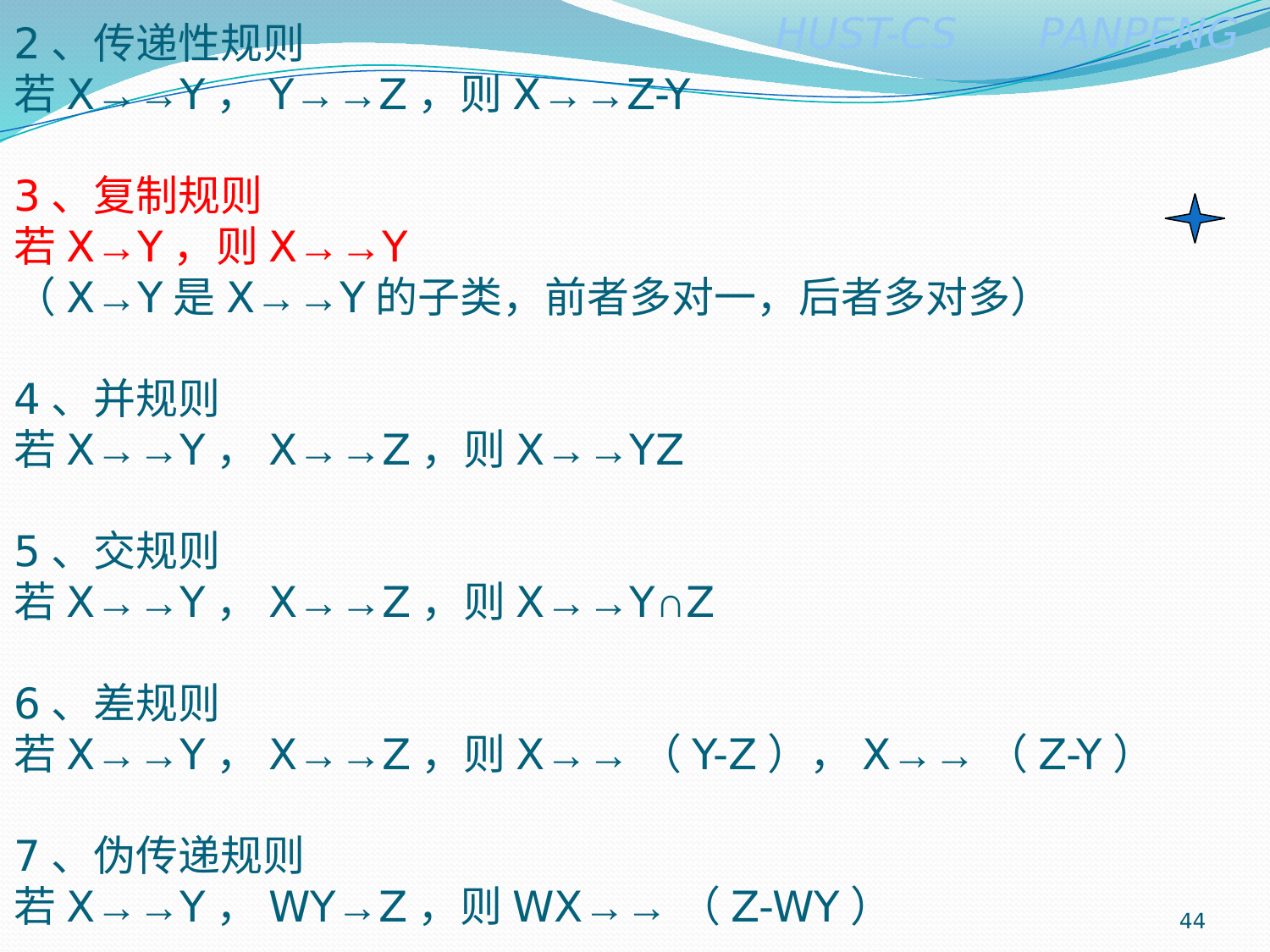

2、传递性规则
若X→→Y，Y→→Z，则X→→Z-Y

3、复制规则
若X→Y，则X→→Y
（X→Y是X→→Y的子类，前者多对一，后者多对多）

4、并规则
若X→→Y，X→→Z，则X→→YZ

5、交规则
若X→→Y，X→→Z，则X→→Y∩Z

6、差规则
若X→→Y，X→→Z，则X→→（Y-Z），X→→（Z-Y）

7、伪传递规则
若X→→Y，WY→Z，则WX→→（Z-WY）

44